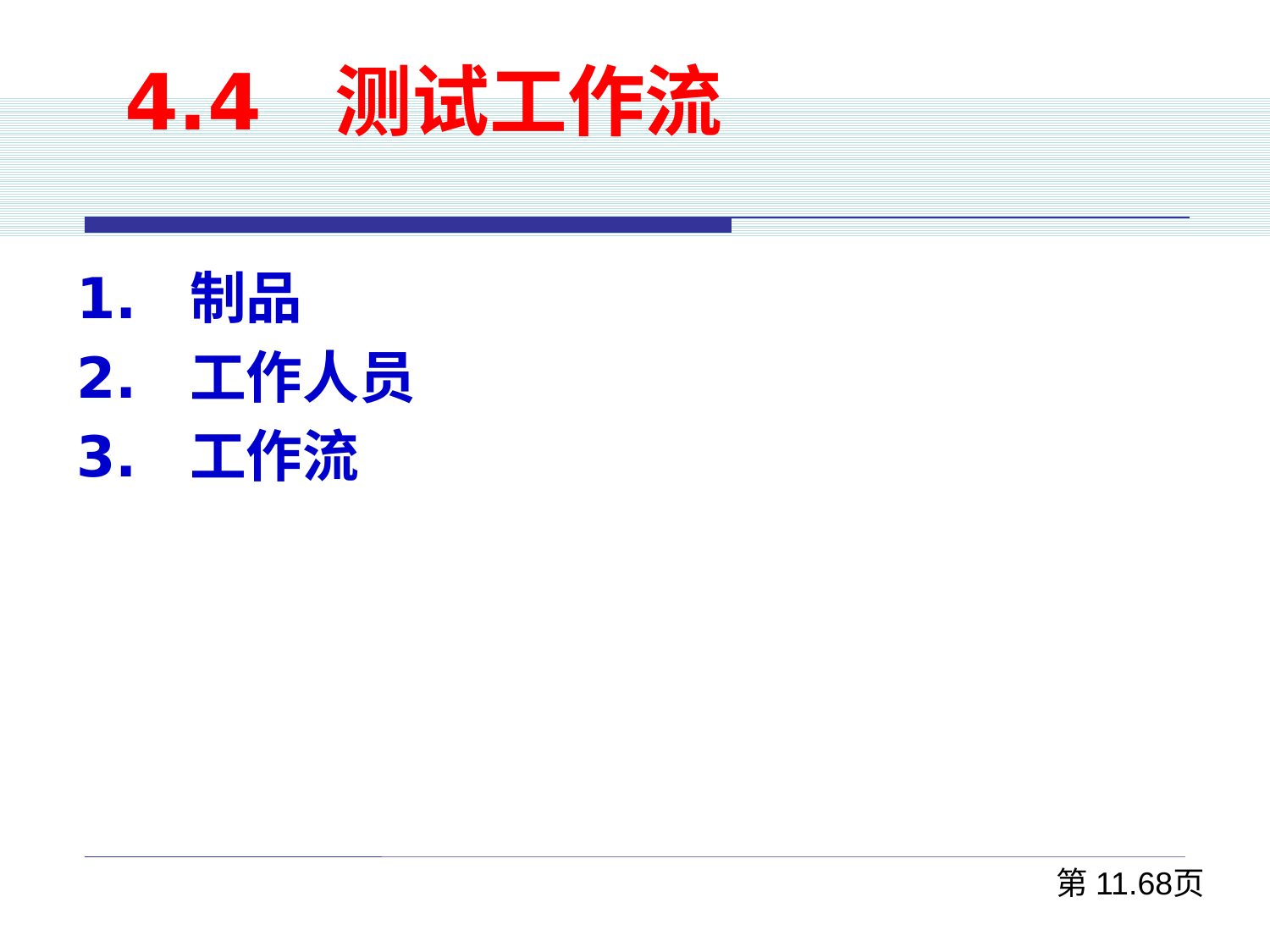

4.4  测试工作流
1.  制品
2.  工作人员
3.  工作流

第11.68页